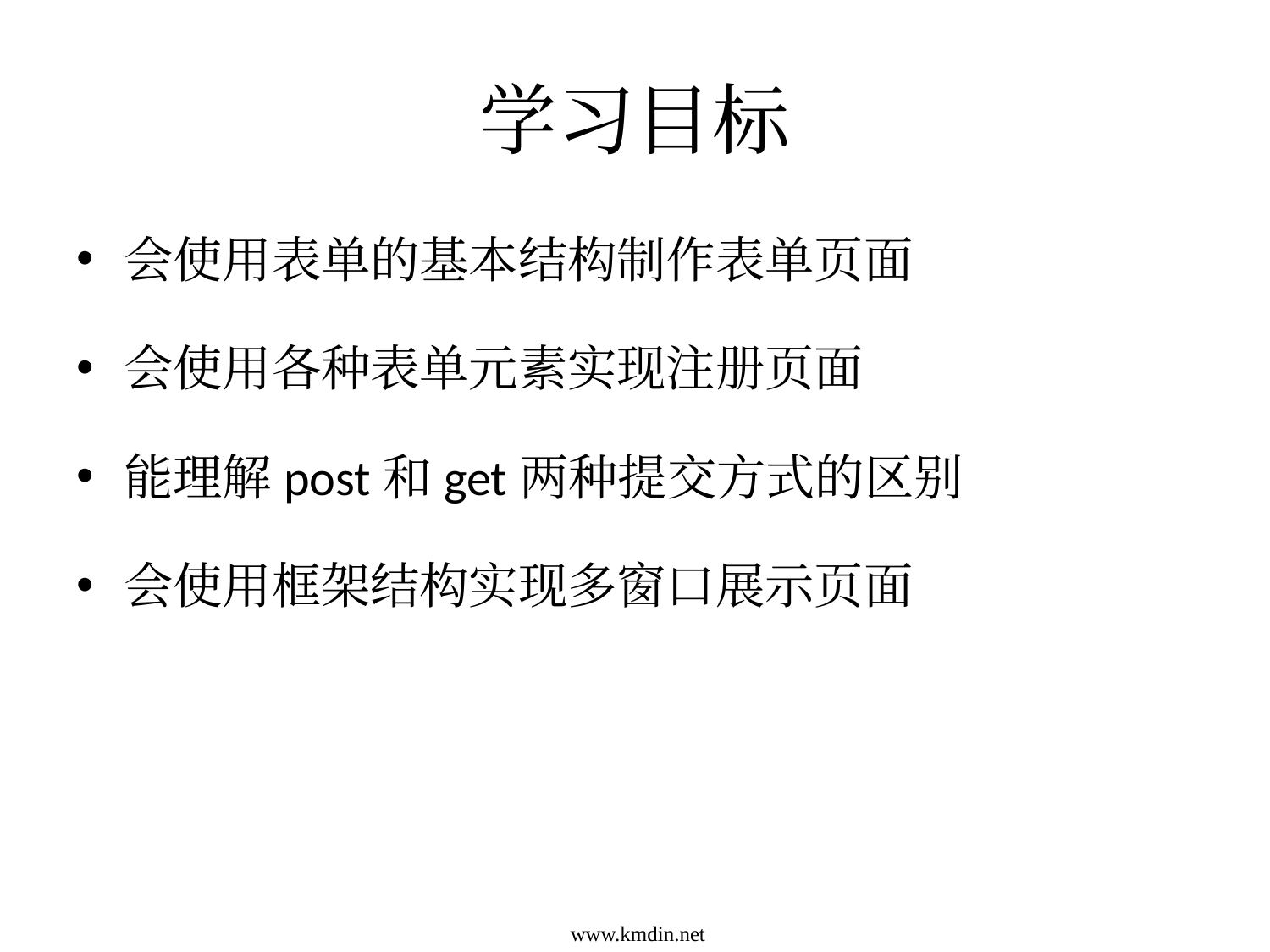

# 学习目标
会使用表单的基本结构制作表单页面
会使用各种表单元素实现注册页面
能理解post和get两种提交方式的区别
会使用框架结构实现多窗口展示页面